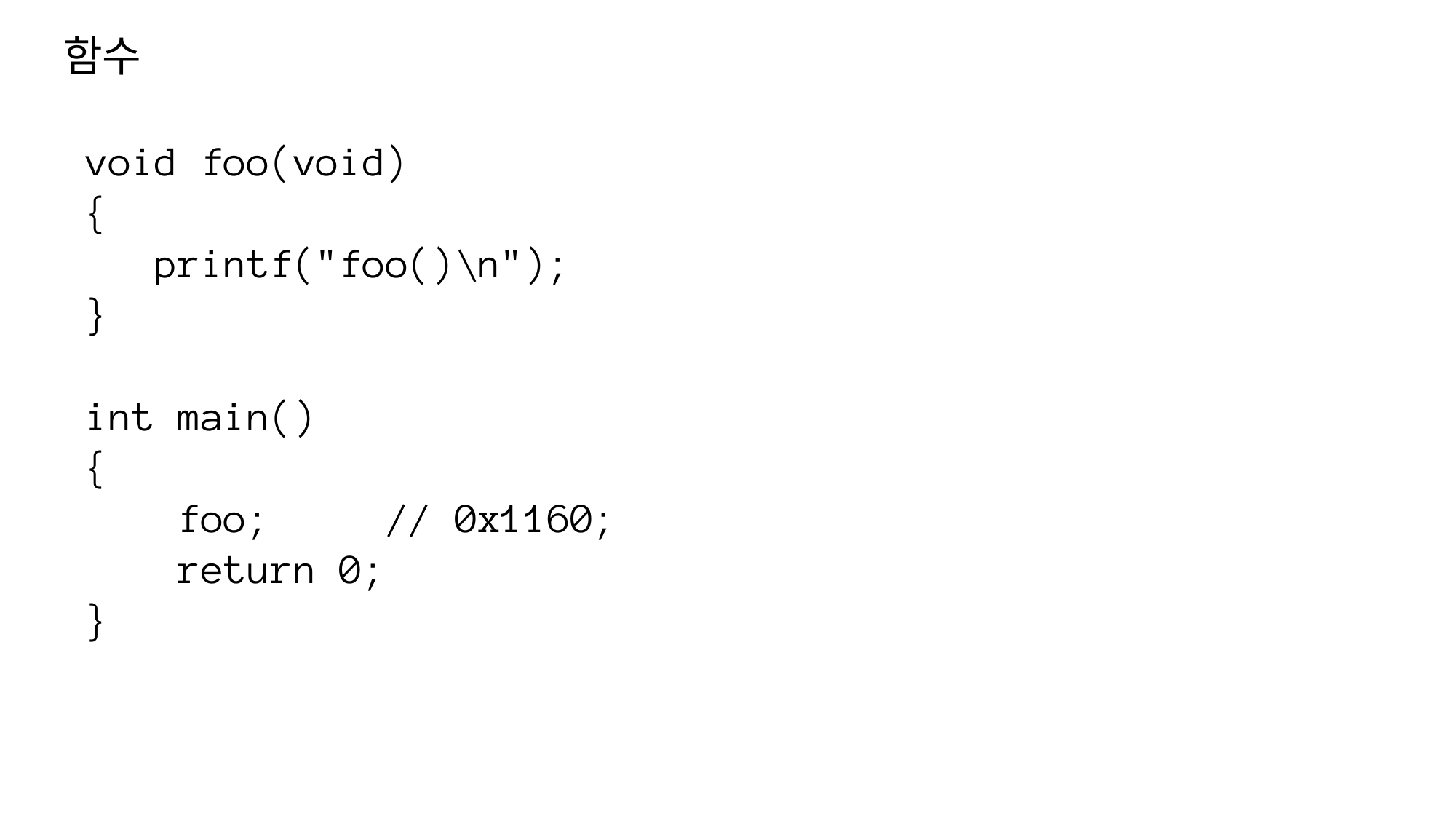

함수
void foo(void)
{
   printf("foo()\n");
}

int main()
{
    foo;     // 0x1160;
    return 0;
}